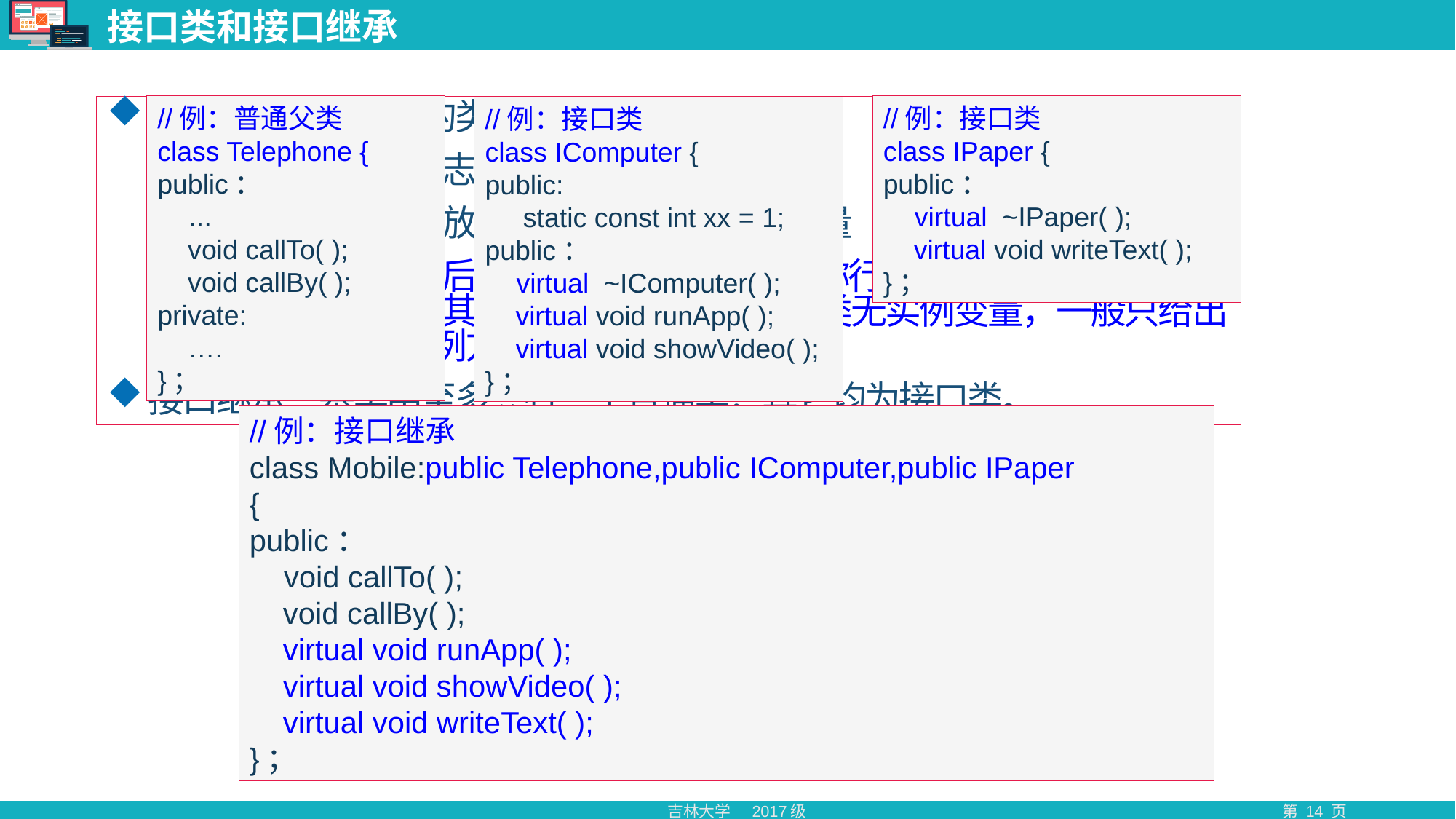

# 接口类和接口继承
//例：普通父类
class Telephone {
public：
    ...
    void callTo( );
    void callBy( );
private:
    ….
}；
//例：接口类
class IPaper {
public：
    virtual  ~IPaper( );
    virtual void writeText( );
}；
//例：接口类
class IComputer {
public:
     static const int xx = 1;
public：
    virtual  ~IComputer( );
    virtual void runApp( );
    virtual void showVideo( );
}；
常见的无实例变量的类
用类型做区分标志
工具类：类中只放置多个工具函数或类变量
接口类：指明其后裔类的公共行为集(也称行为接口)。通常接口类不能实例化，但其子孙类可实例化。接口类无实例变量，一般只给出public行为，实例方法或类方法均可。
接口继承：基类中至多只有一个普通类，其它均为接口类。
//例：接口继承
class Mobile:public Telephone,public IComputer,public IPaper
{
public：
    void callTo( );
    void callBy( );
    virtual void runApp( );
    virtual void showVideo( );
    virtual void writeText( );
}；